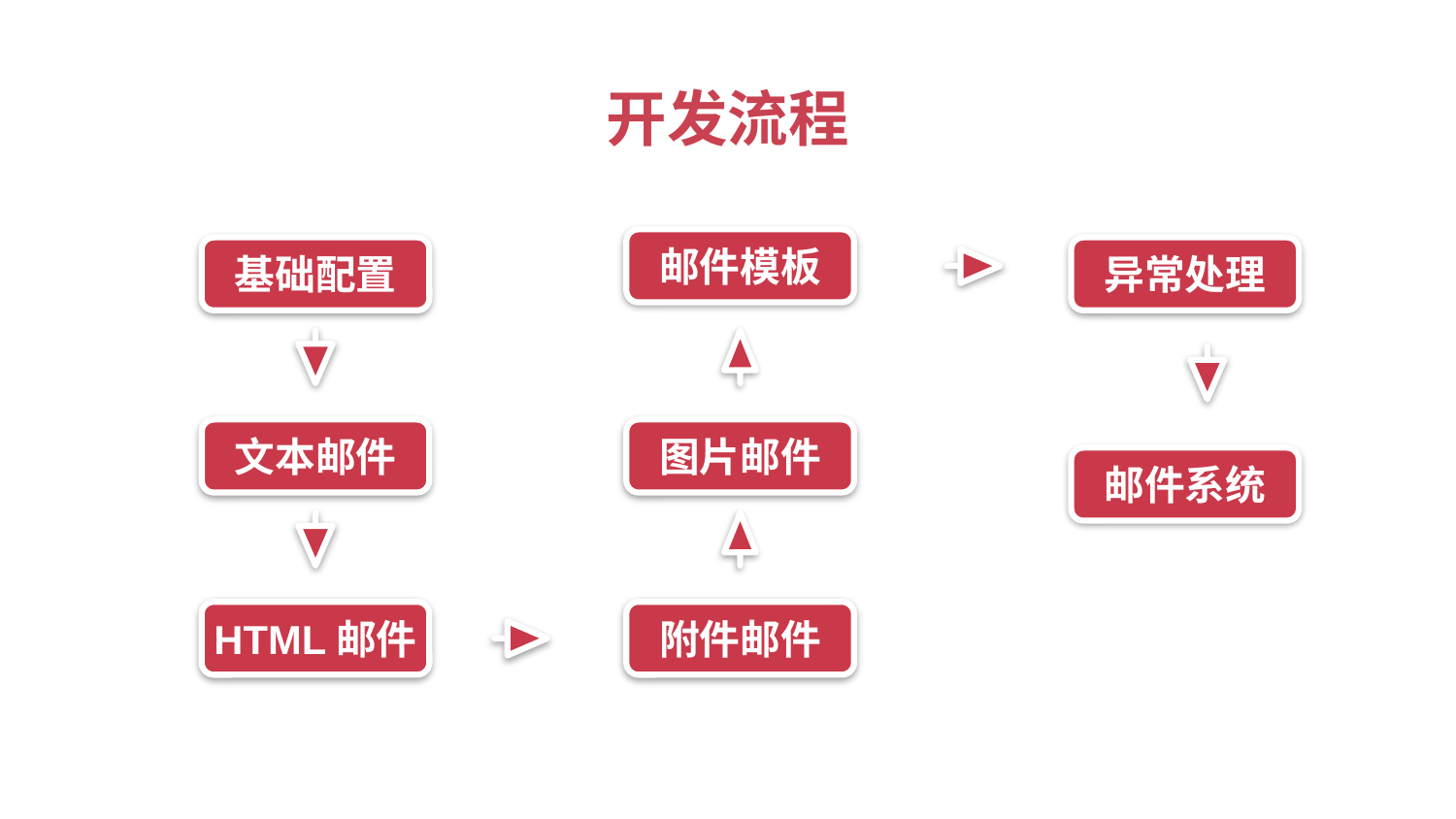

开发流程

邮件模板

异常处理

基础配置

文本邮件

图片邮件

邮件系统

HTML邮件

附件邮件